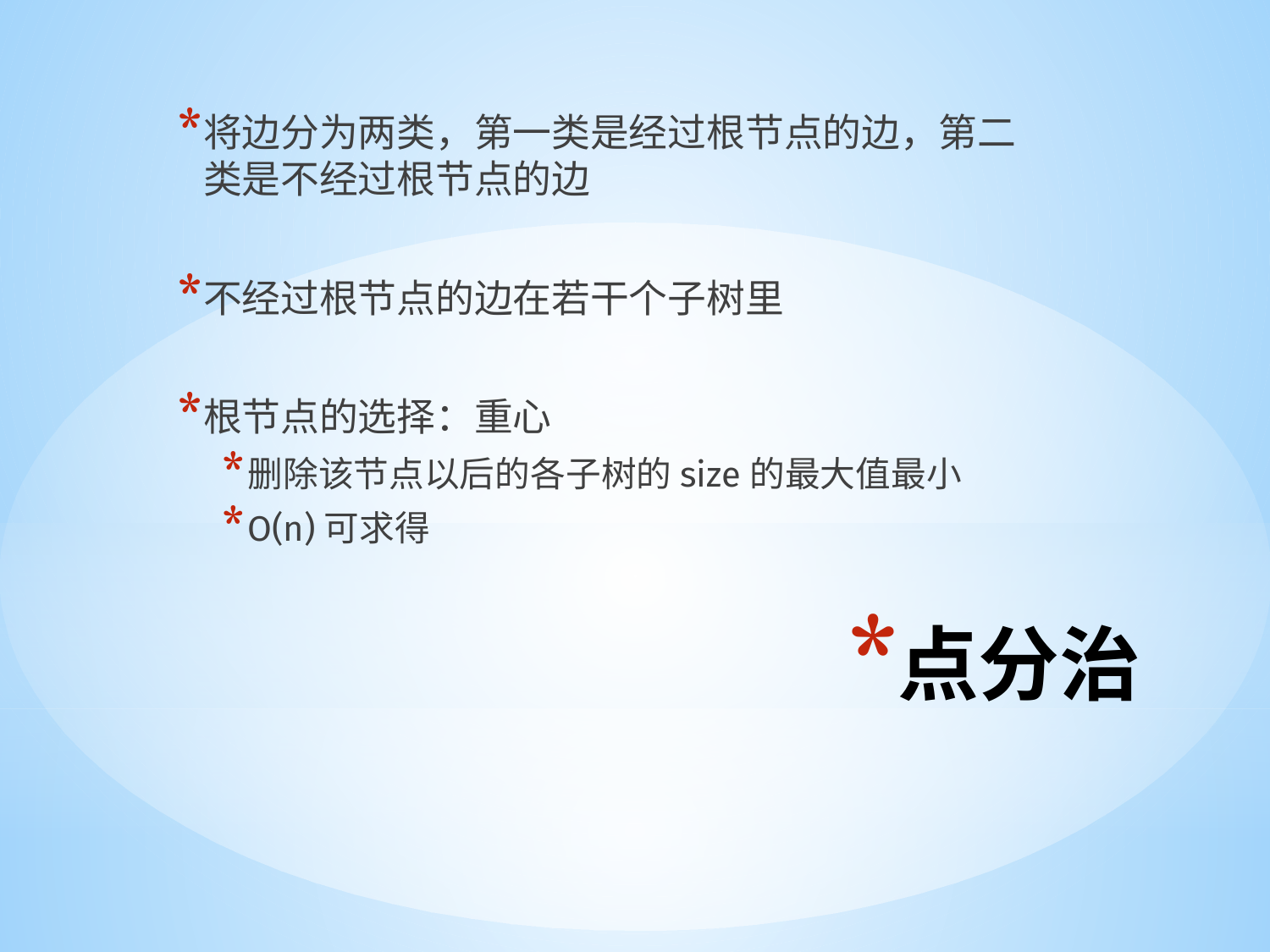

将边分为两类，第一类是经过根节点的边，第二类是不经过根节点的边

不经过根节点的边在若干个子树里

根节点的选择：重心
删除该节点以后的各子树的size的最大值最小
O(n)可求得
# 点分治